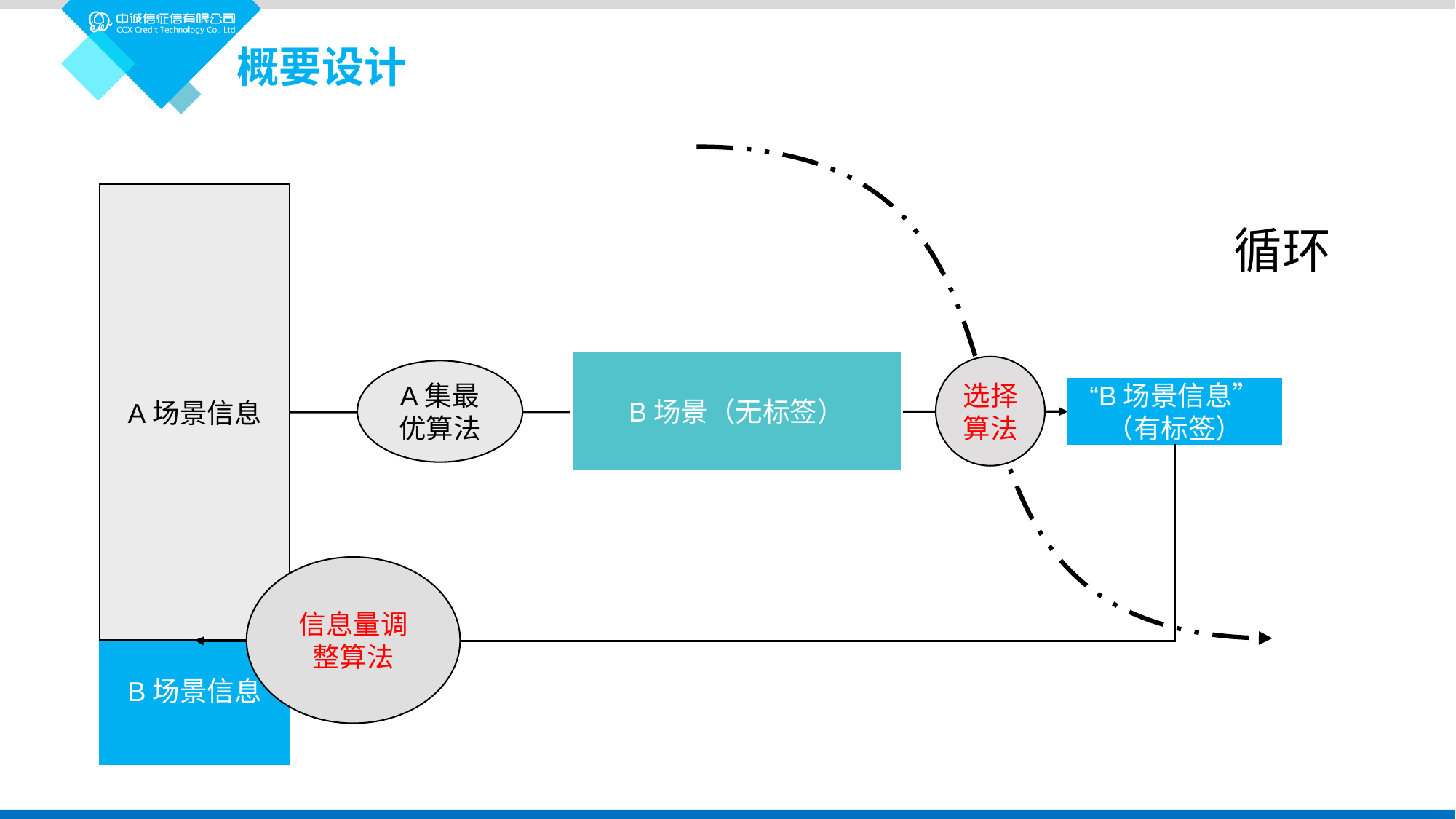

概要设计
循环
A场景信息
B场景（无标签）
选择算法
A集最优算法
“B场景信息”（有标签）
信息量调整算法
B场景信息